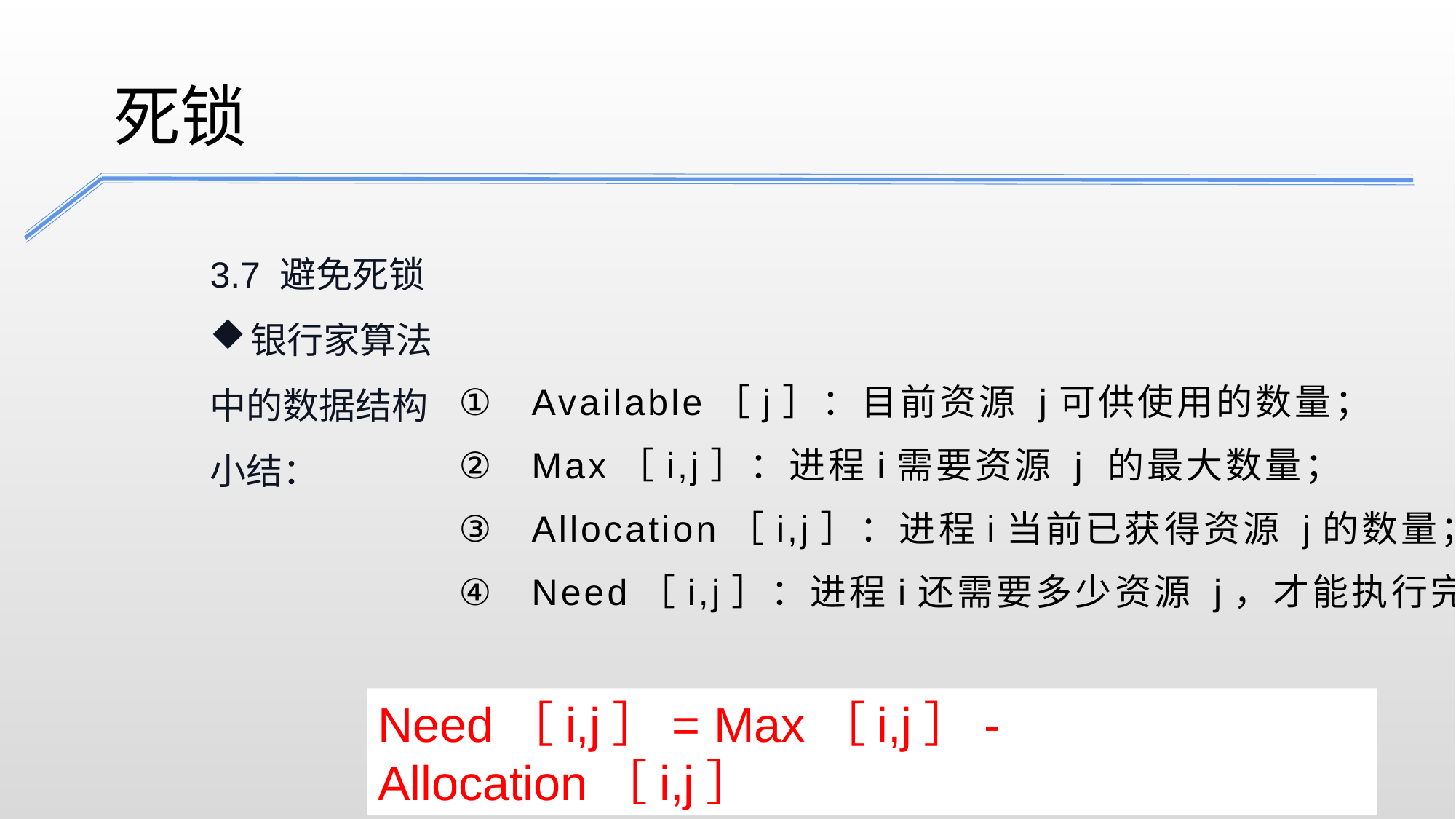

死锁

3.7 避免死锁
银行家算法
中的数据结构
小结：

Available［j］：目前资源 j可供使用的数量；
Max［i,j］：进程i需要资源 j 的最大数量；
Allocation［i,j］：进程i当前已获得资源 j的数量；
Need［i,j］：进程i还需要多少资源 j，才能执行完；
Need［i,j］= Max［i,j］- Allocation［i,j］